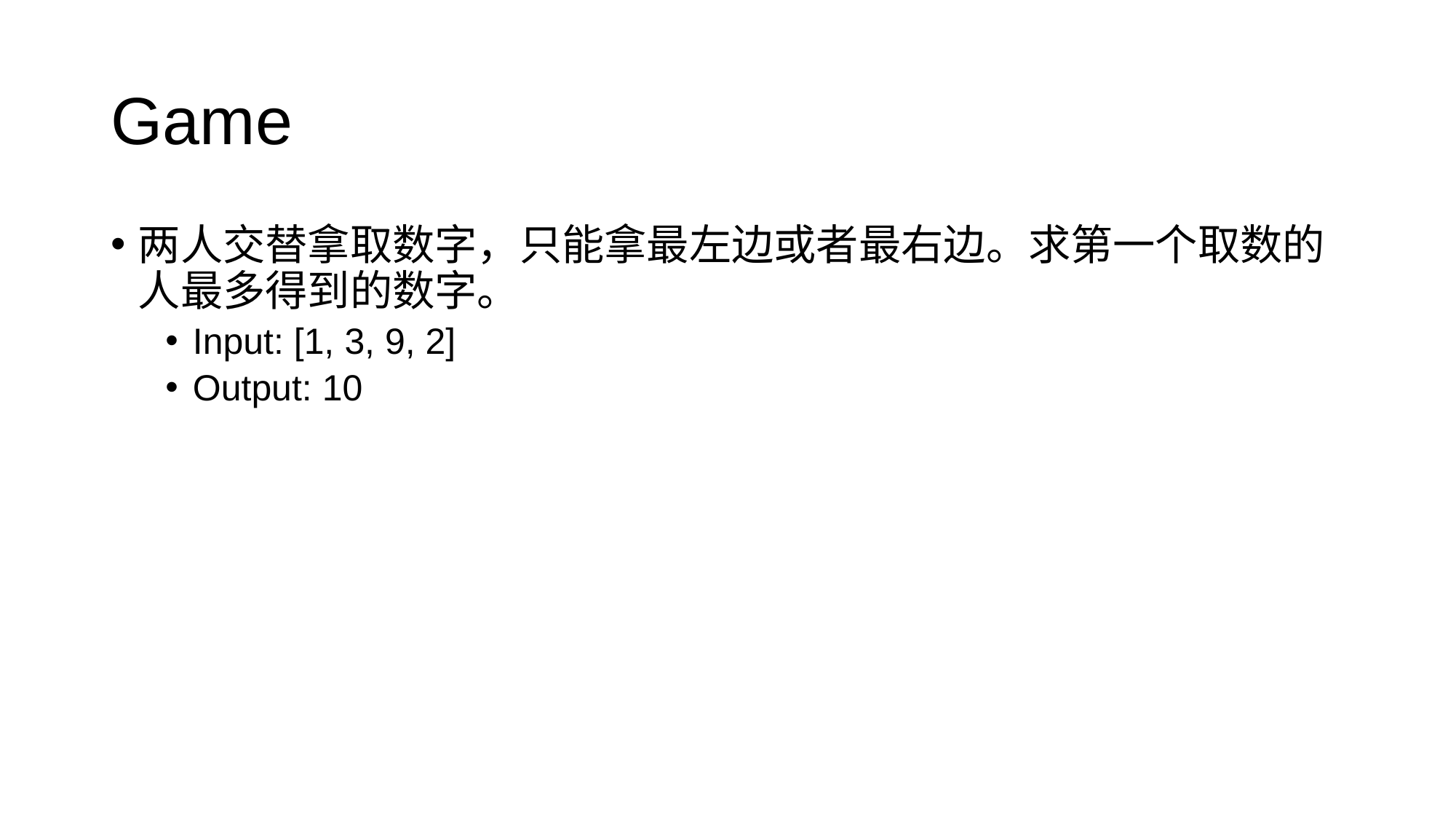

# Game
两人交替拿取数字，只能拿最左边或者最右边。求第一个取数的人最多得到的数字。
Input: [1, 3, 9, 2]
Output: 10